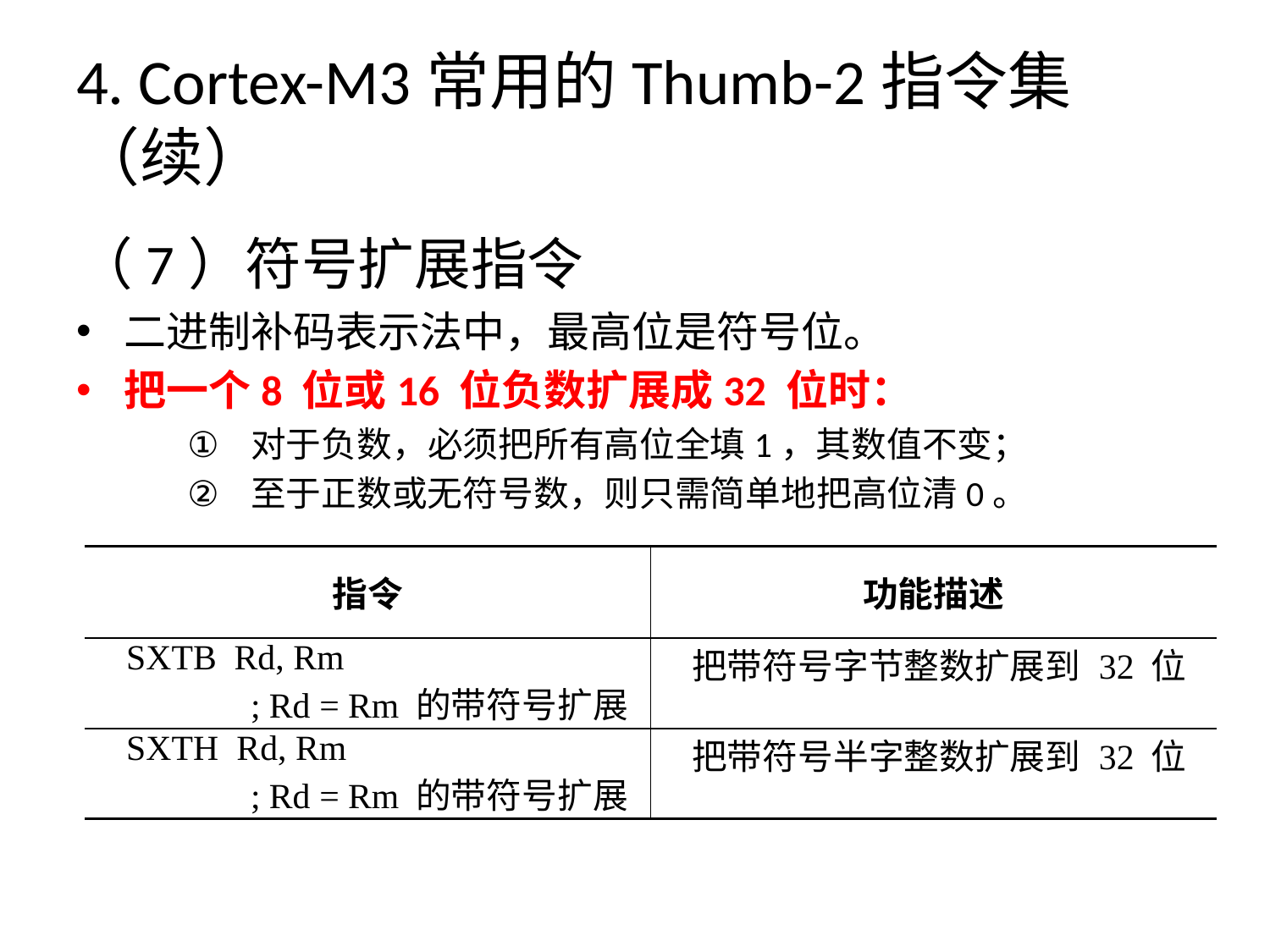

# 4. Cortex-M3常用的Thumb-2指令集（续）
（7）符号扩展指令
二进制补码表示法中，最高位是符号位。
把一个8 位或16 位负数扩展成32 位时：
对于负数，必须把所有高位全填1，其数值不变；
至于正数或无符号数，则只需简单地把高位清0。

| 指令 | 功能描述 |
| --- | --- |
| SXTB Rd, Rm ; Rd = Rm 的带符号扩展 | 把带符号字节整数扩展到 32 位 |
| SXTH Rd, Rm ; Rd = Rm 的带符号扩展 | 把带符号半字整数扩展到 32 位 |